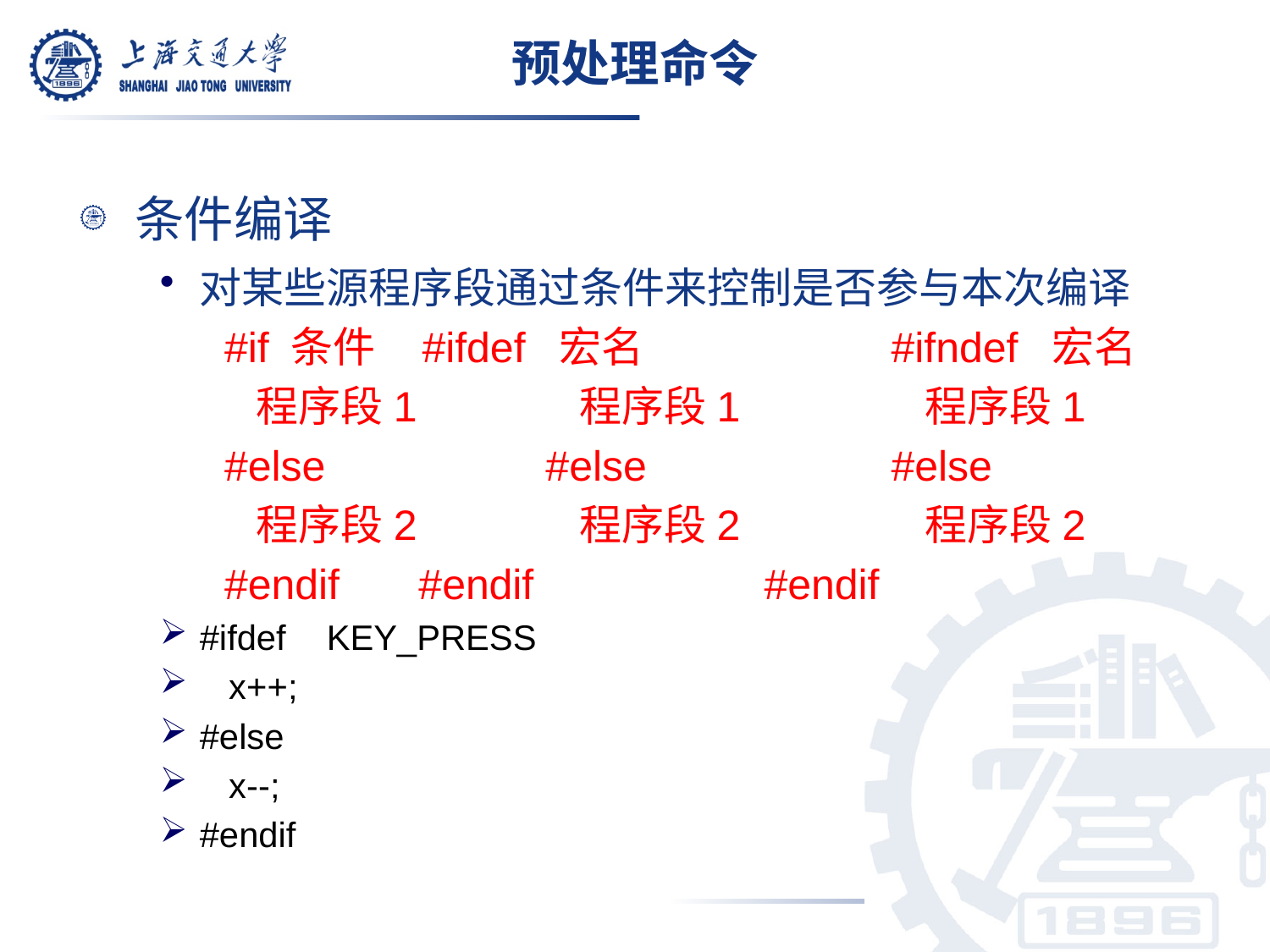

# 预处理命令
条件编译
对某些源程序段通过条件来控制是否参与本次编译
#if 条件	   #ifdef  宏名		#ifndef  宏名
	程序段1	     程序段1		  程序段1
#else		   #else		#else
	程序段2	     程序段2		  程序段2
#endif	   #endif		#endif
#ifdef	KEY_PRESS
   x++;
#else
   x--;
#endif